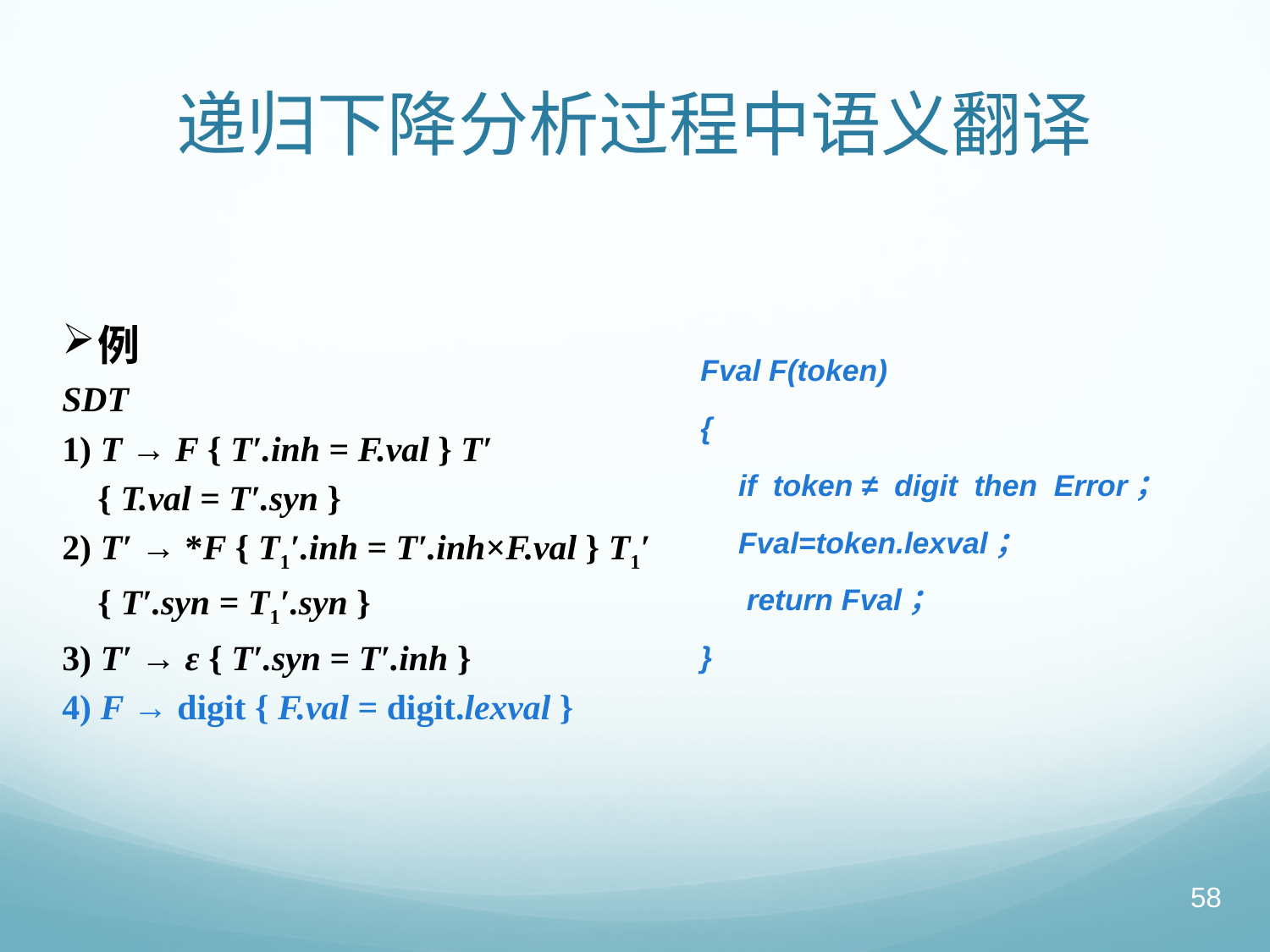

# 递归下降分析过程中语义翻译
例
SDT
1) T → F { T′.inh = F.val } T′
	{ T.val = T′.syn }
2) T′ → *F { T1′.inh = T′.inh×F.val } T1′
	{ T′.syn = T1′.syn }
3) T′ → ε { T′.syn = T′.inh }
4) F → digit { F.val = digit.lexval }

Fval F(token)
{
	if  token ≠  digit  then  Error；
	Fval=token.lexval；
	 return Fval；
}
58